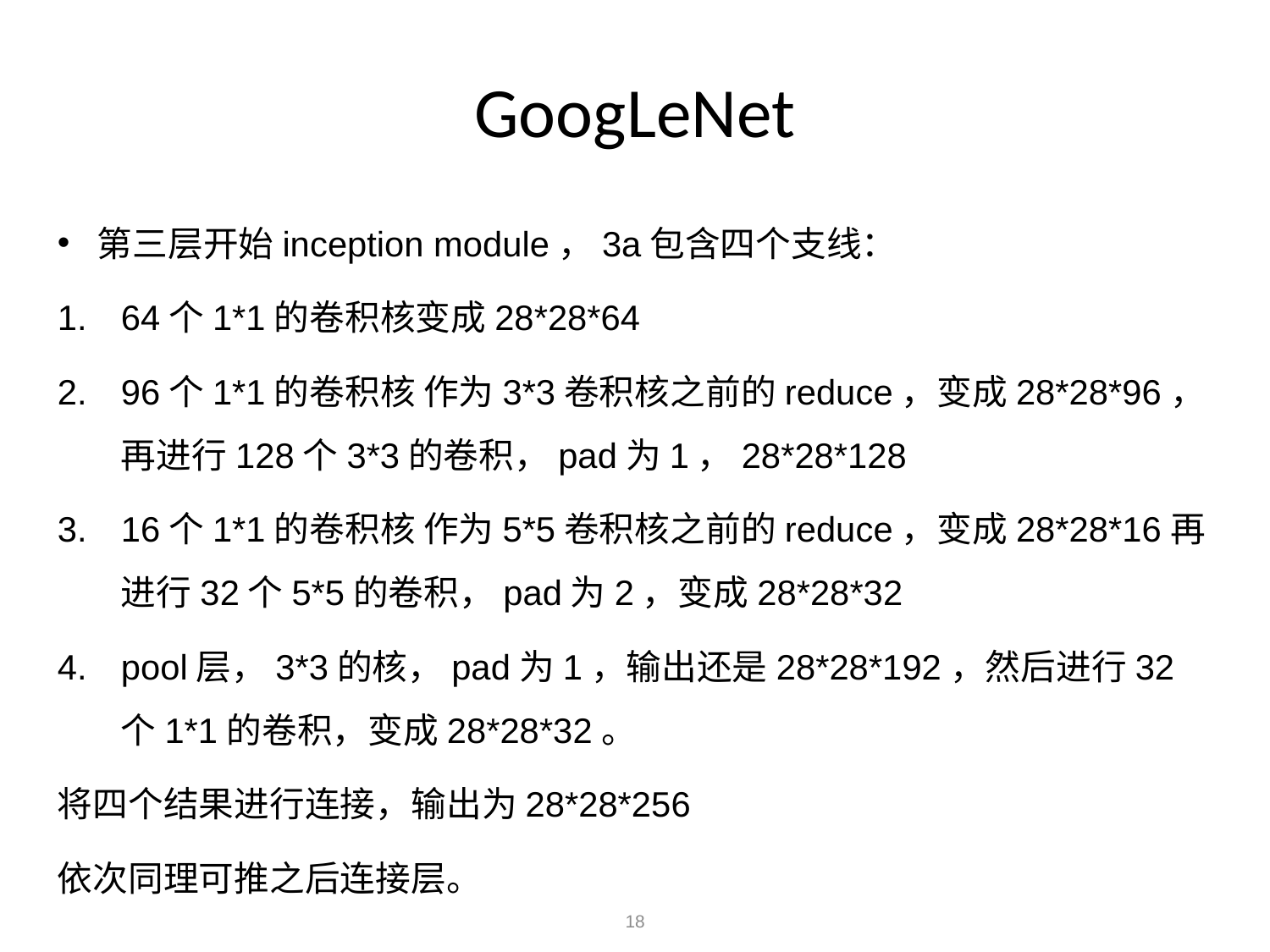

GoogLeNet
第三层开始inception module，3a包含四个支线：
64个1*1的卷积核变成28*28*64
96个1*1的卷积核 作为3*3卷积核之前的reduce，变成28*28*96，再进行128个3*3的卷积，pad为1，28*28*128
16个1*1的卷积核 作为5*5卷积核之前的reduce，变成28*28*16再进行32个5*5的卷积，pad为2，变成28*28*32
pool层，3*3的核，pad为1，输出还是28*28*192，然后进行32个1*1的卷积，变成28*28*32。
将四个结果进行连接，输出为28*28*256
依次同理可推之后连接层。
18